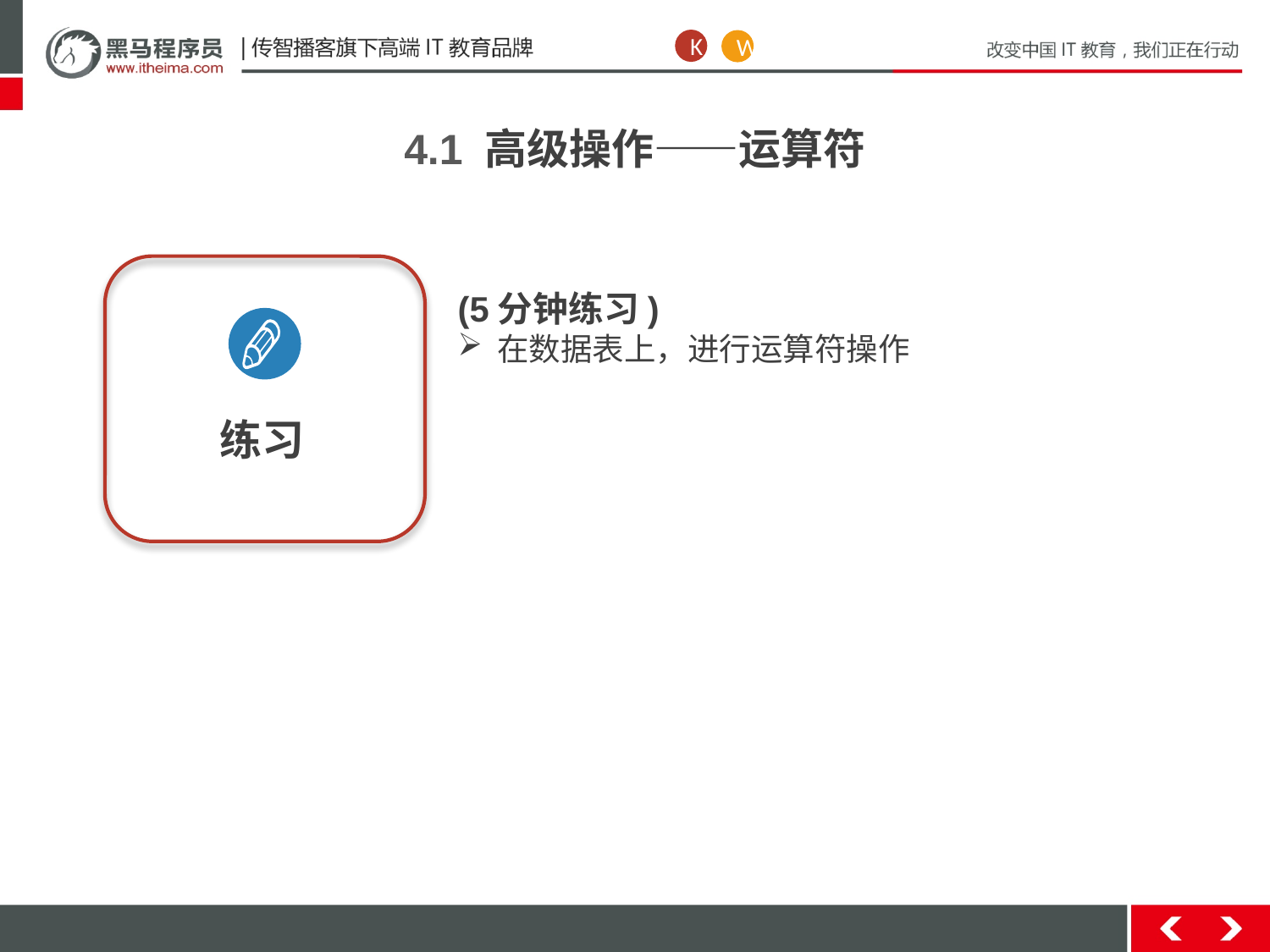

K
W
4.1 高级操作——运算符

练习
(5分钟练习)
在数据表上，进行运算符操作